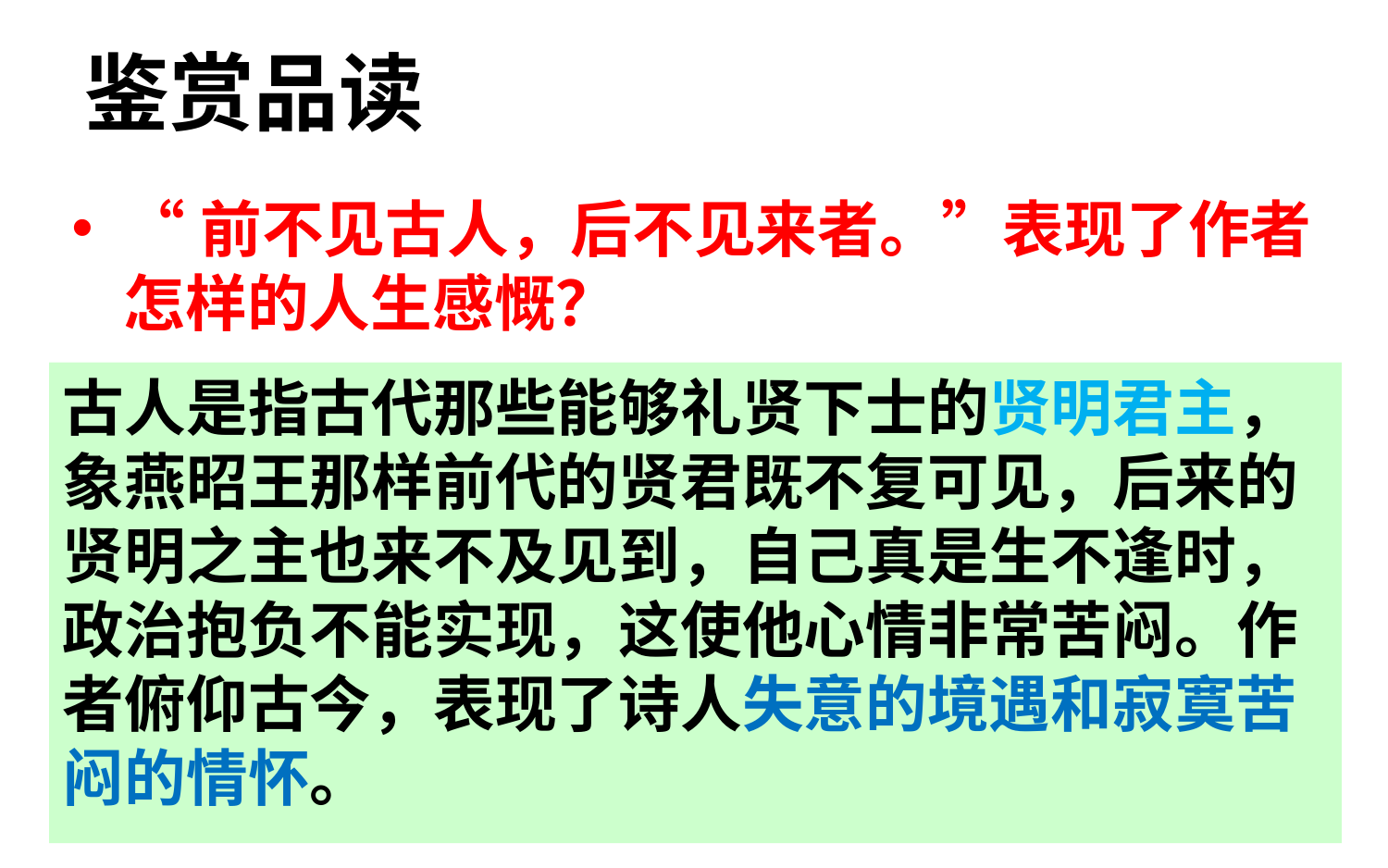

# 鉴赏品读
“前不见古人，后不见来者。”表现了作者怎样的人生感慨？
古人是指古代那些能够礼贤下士的贤明君主，象燕昭王那样前代的贤君既不复可见，后来的贤明之主也来不及见到，自己真是生不逢时，政治抱负不能实现，这使他心情非常苦闷。作者俯仰古今，表现了诗人失意的境遇和寂寞苦闷的情怀。